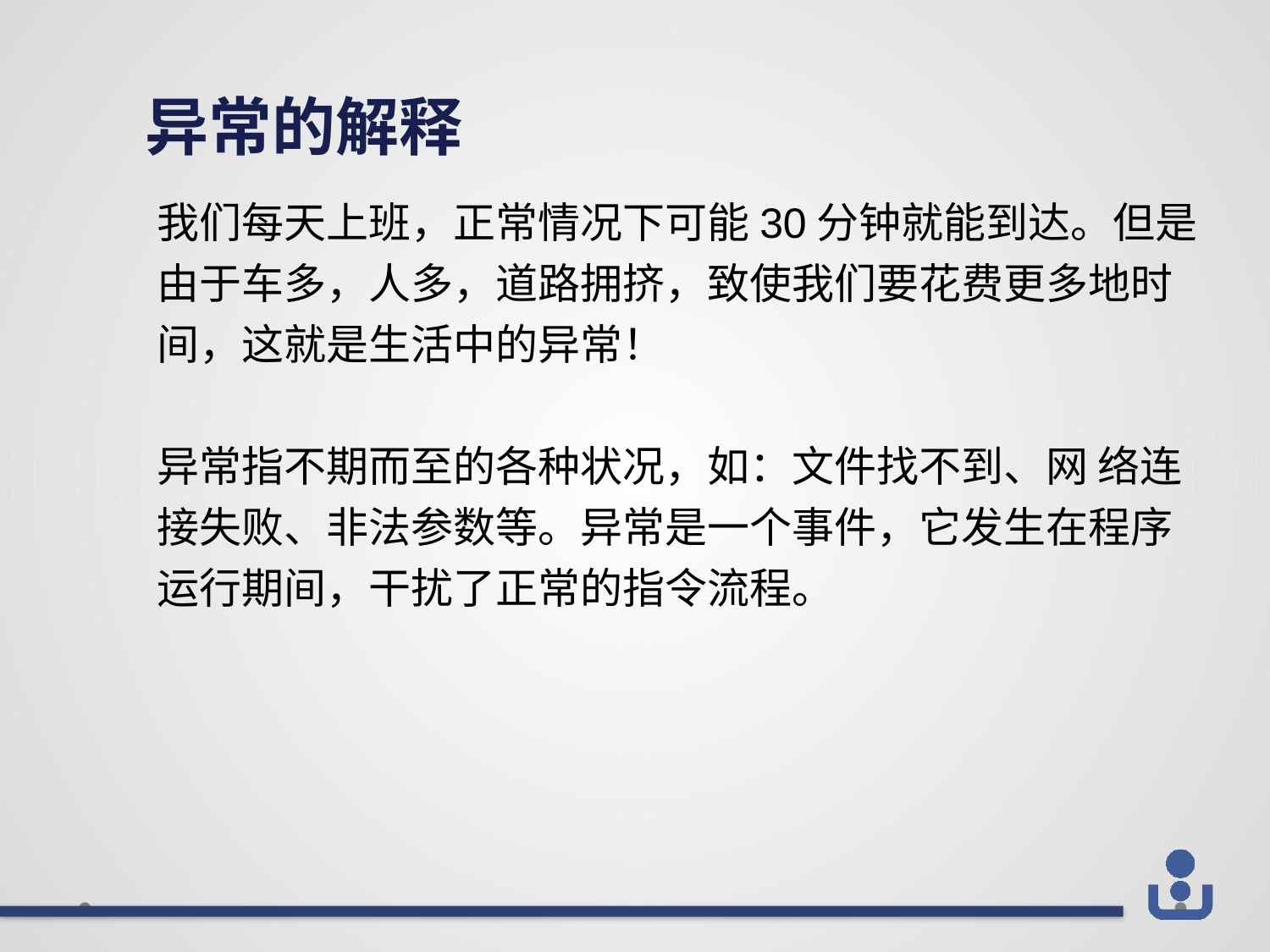

异常的解释
我们每天上班，正常情况下可能30分钟就能到达。但是由于车多，人多，道路拥挤，致使我们要花费更多地时间，这就是生活中的异常！

异常指不期而至的各种状况，如：文件找不到、网 络连 接失败、非法参数等。异常是一个事件，它发生在程序运行期间，干扰了正常的指令流程。